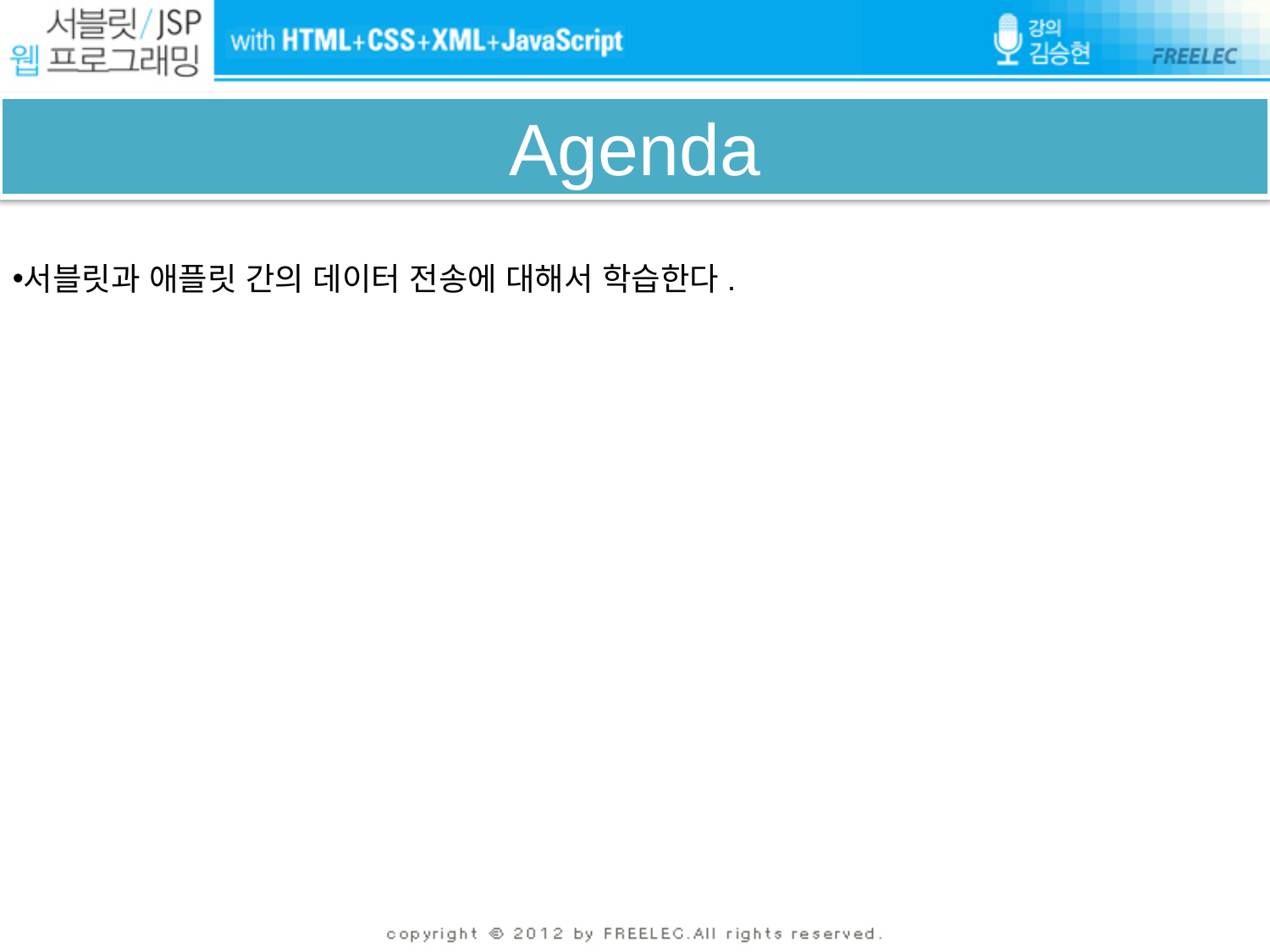

# Agenda
서블릿과 애플릿 간의 데이터 전송에 대해서 학습한다.